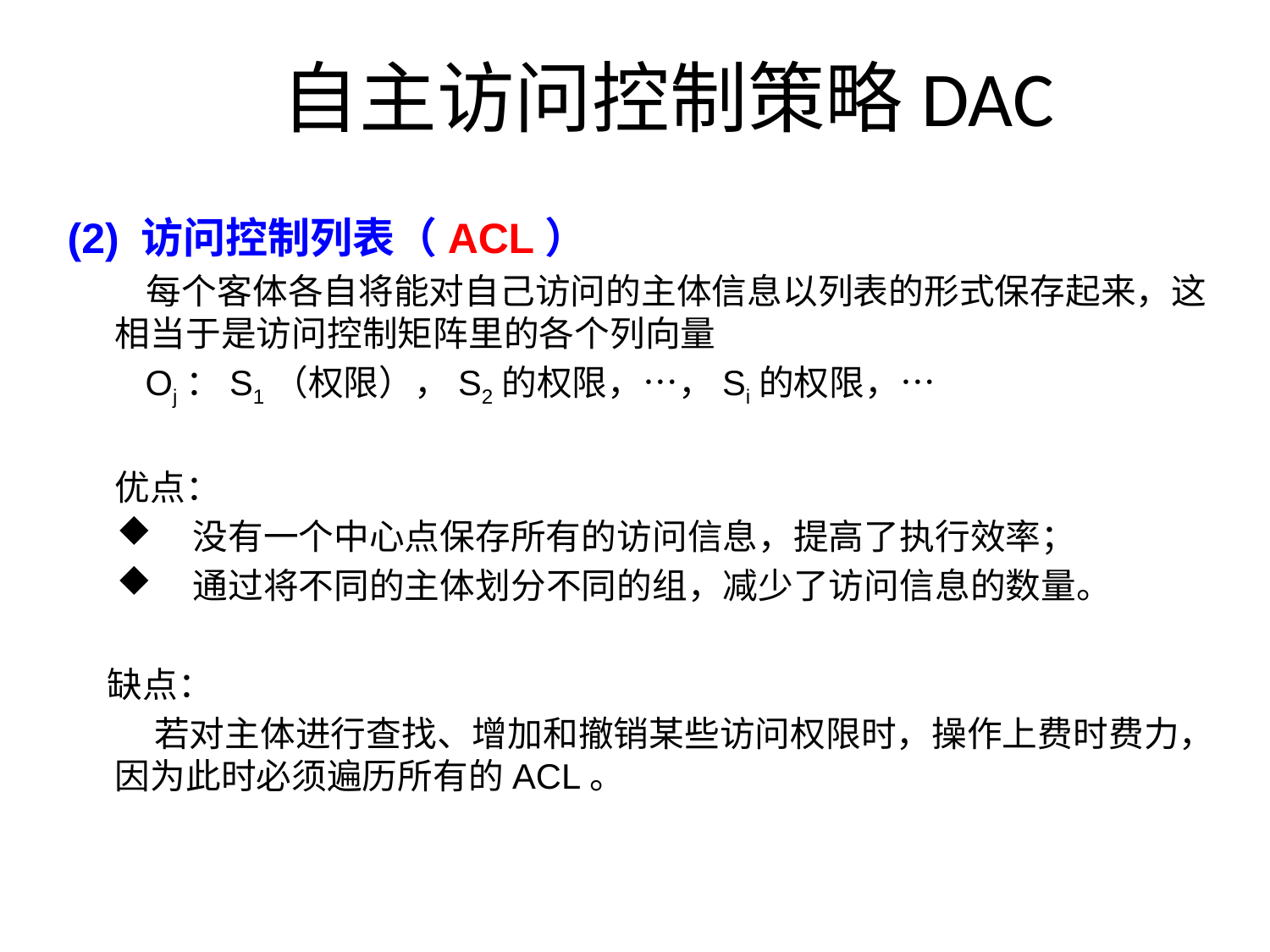

# 自主访问控制策略DAC
(2) 访问控制列表（ACL）
         每个客体各自将能对自己访问的主体信息以列表的形式保存起来，这相当于是访问控制矩阵里的各个列向量
        Oj：S1（权限），S2的权限，…，Si的权限，…

     优点：
没有一个中心点保存所有的访问信息，提高了执行效率；
通过将不同的主体划分不同的组，减少了访问信息的数量。

    缺点：
          若对主体进行查找、增加和撤销某些访问权限时，操作上费时费力，因为此时必须遍历所有的ACL。